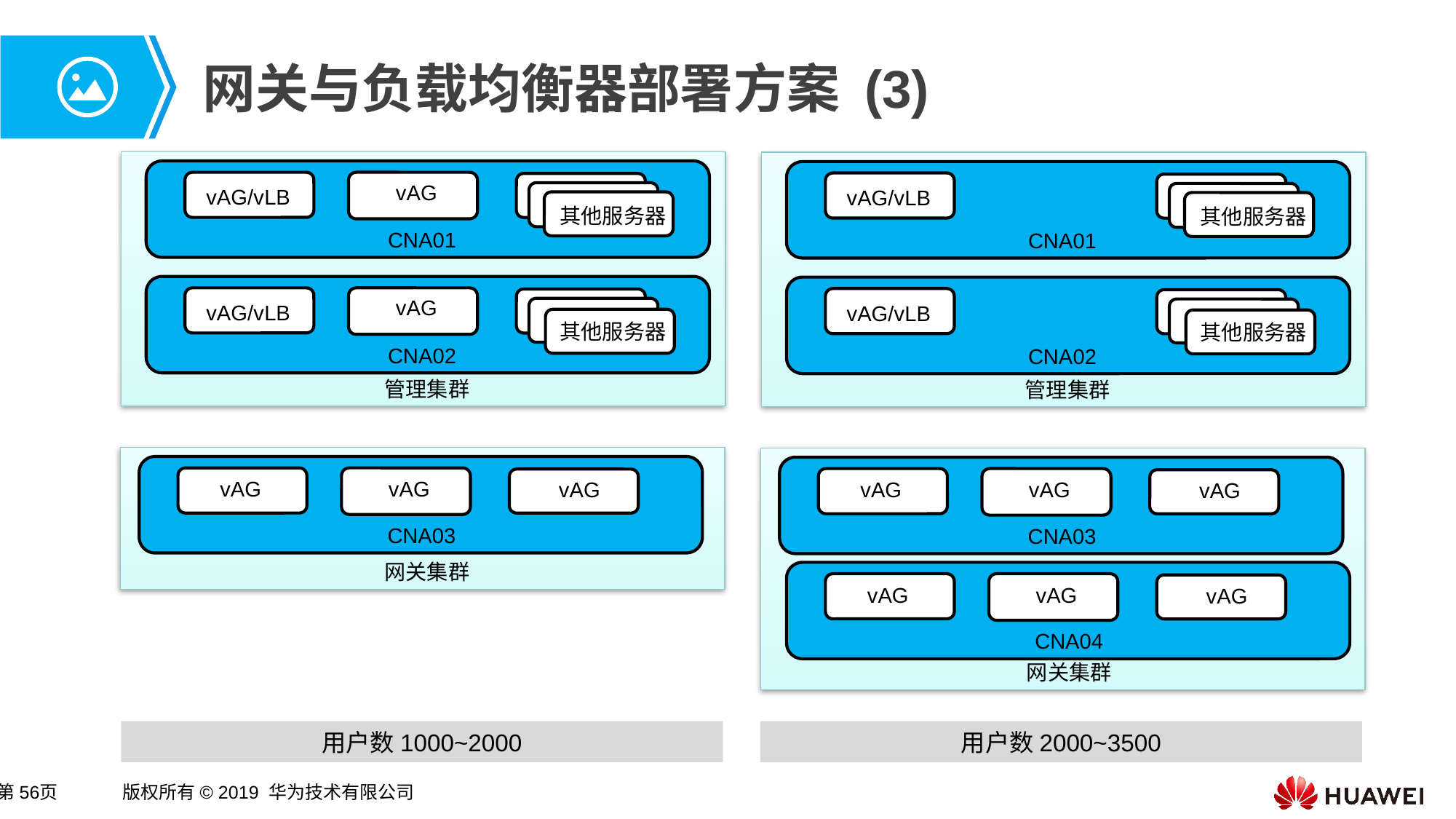

# 网关与负载均衡器部署方案 (3)

vAG

vAG/vLB
vAG/vLB

其他服务器
其他服务器
CNA01
CNA01

vAG

vAG/vLB
vAG/vLB

其他服务器
其他服务器
CNA02
CNA02
管理集群
管理集群

vAG
vAG
vAG
vAG
vAG
vAG
CNA03
CNA03
网关集群

vAG
vAG
vAG
CNA04
网关集群
用户数1000~2000
用户数2000~3500